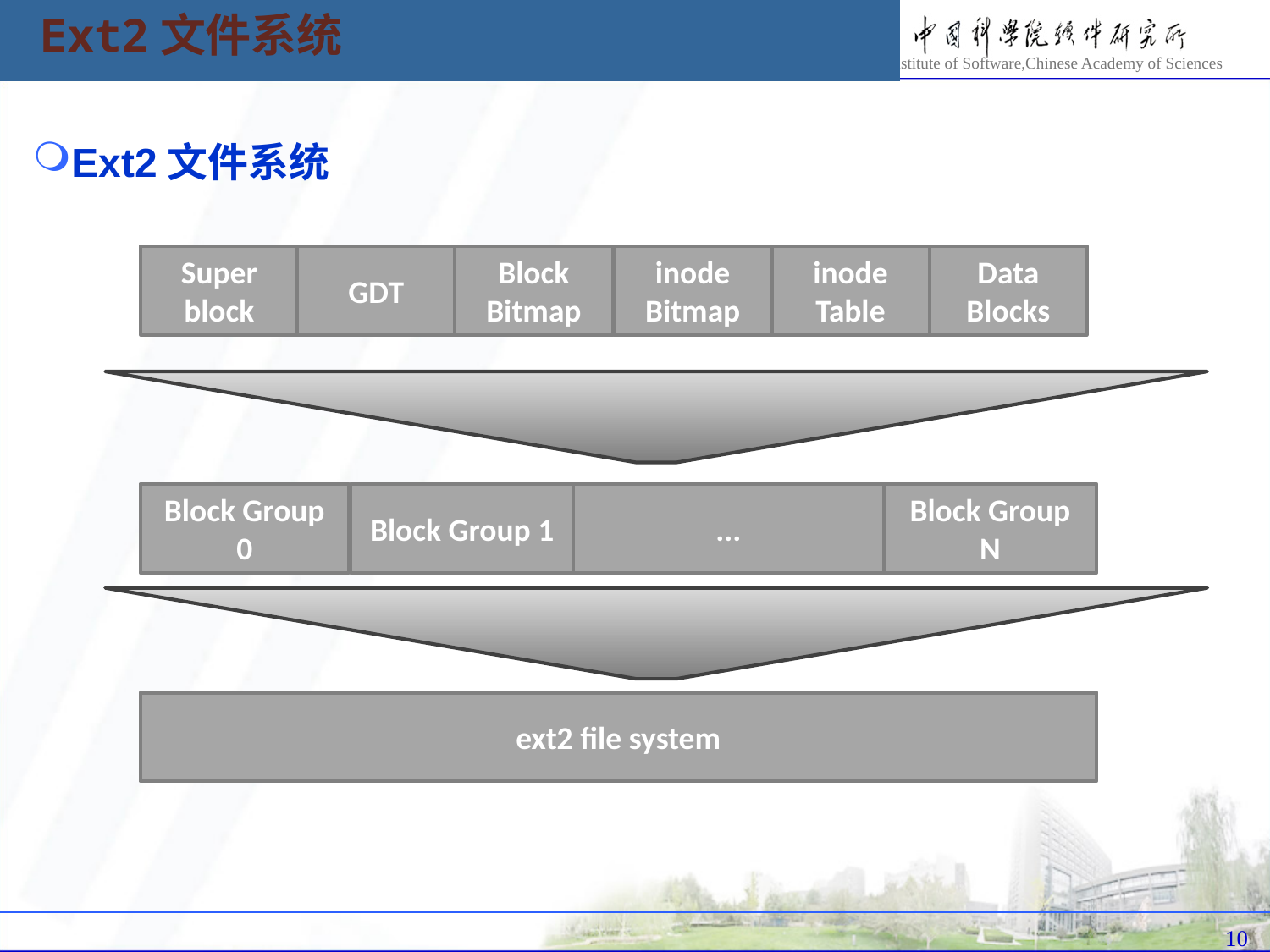

Ext2文件系统
Ext2文件系统

Data Blocks
Super block
GDT
Block Bitmap
inode Bitmap
inode Table
10

Block Group 0
...
Block Group N
Block Group 1

ext2 file system
10